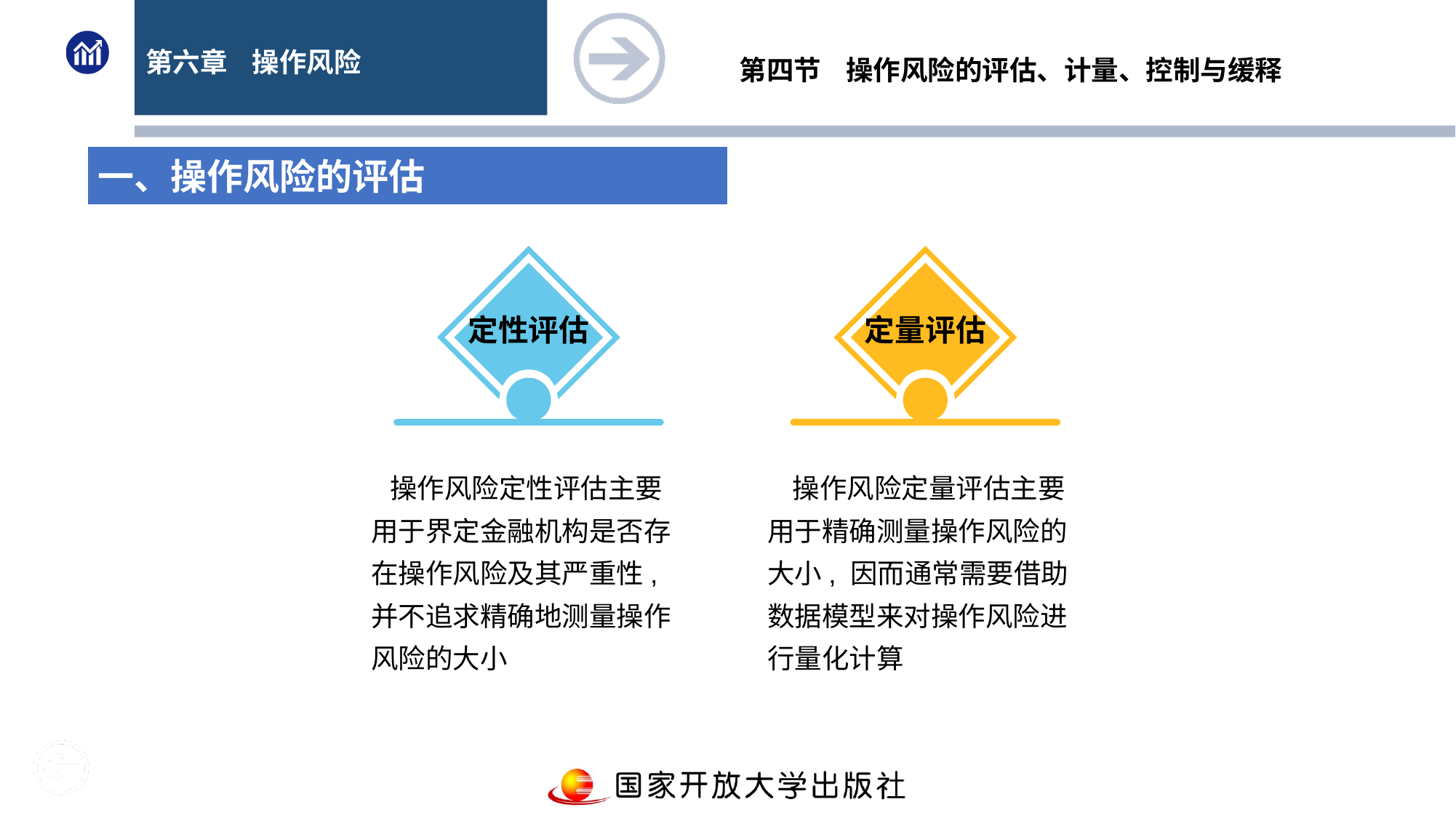

第四节    操作风险的评估、计量、控制与缓释
第六章    操作风险
一、操作风险的评估
定性评估
定量评估

  操作风险定性评估主要用于界定金融机构是否存在操作风险及其严重性, 并不追求精确地测量操作风险的大小
   操作风险定量评估主要用于精确测量操作风险的大小, 因而通常需要借助数据模型来对操作风险进行量化计算